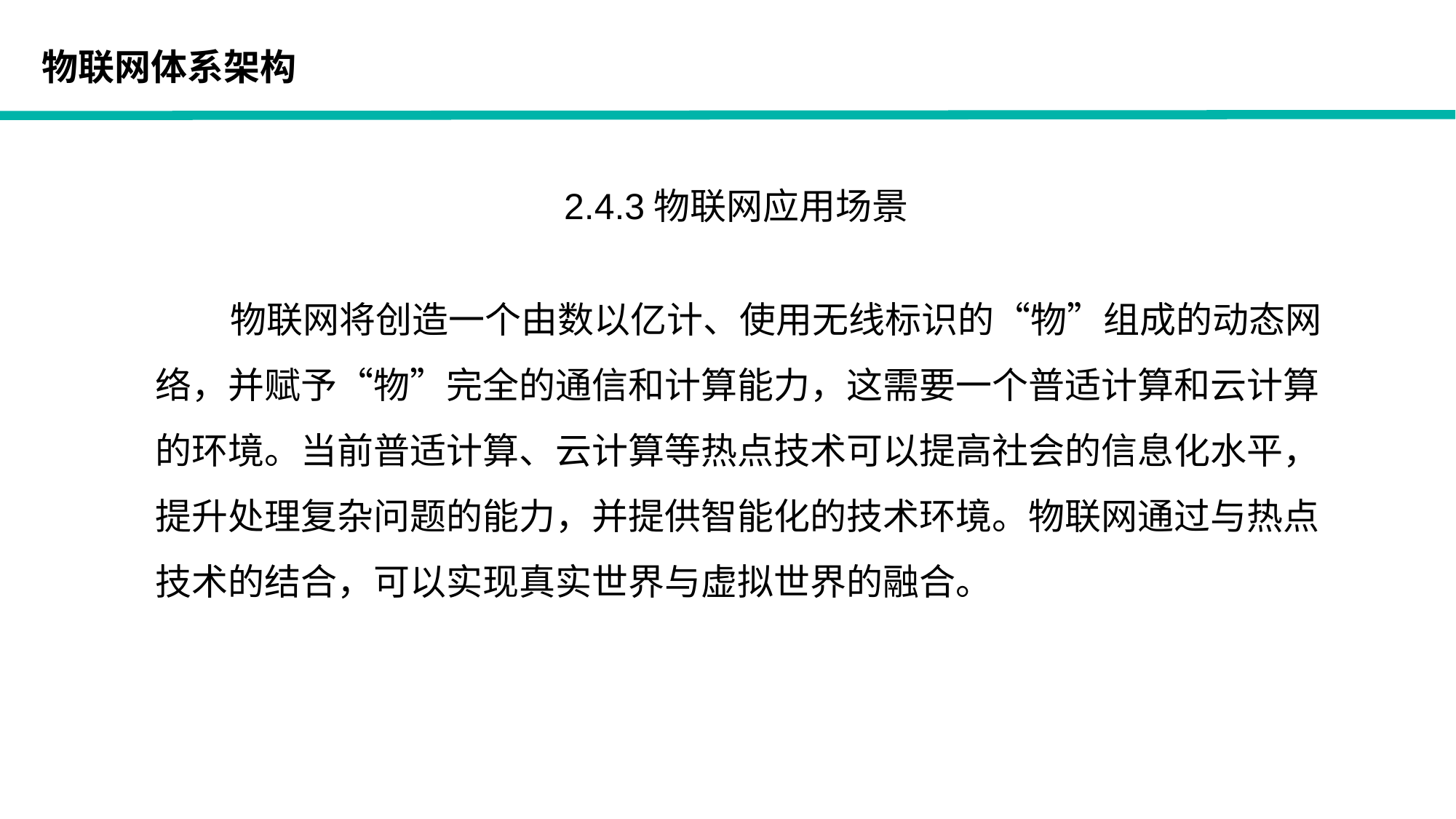

2.4.3物联网应用场景
物联网将创造一个由数以亿计、使用无线标识的“物”组成的动态网络，并赋予“物”完全的通信和计算能力，这需要一个普适计算和云计算的环境。当前普适计算、云计算等热点技术可以提高社会的信息化水平，提升处理复杂问题的能力，并提供智能化的技术环境。物联网通过与热点技术的结合，可以实现真实世界与虚拟世界的融合。